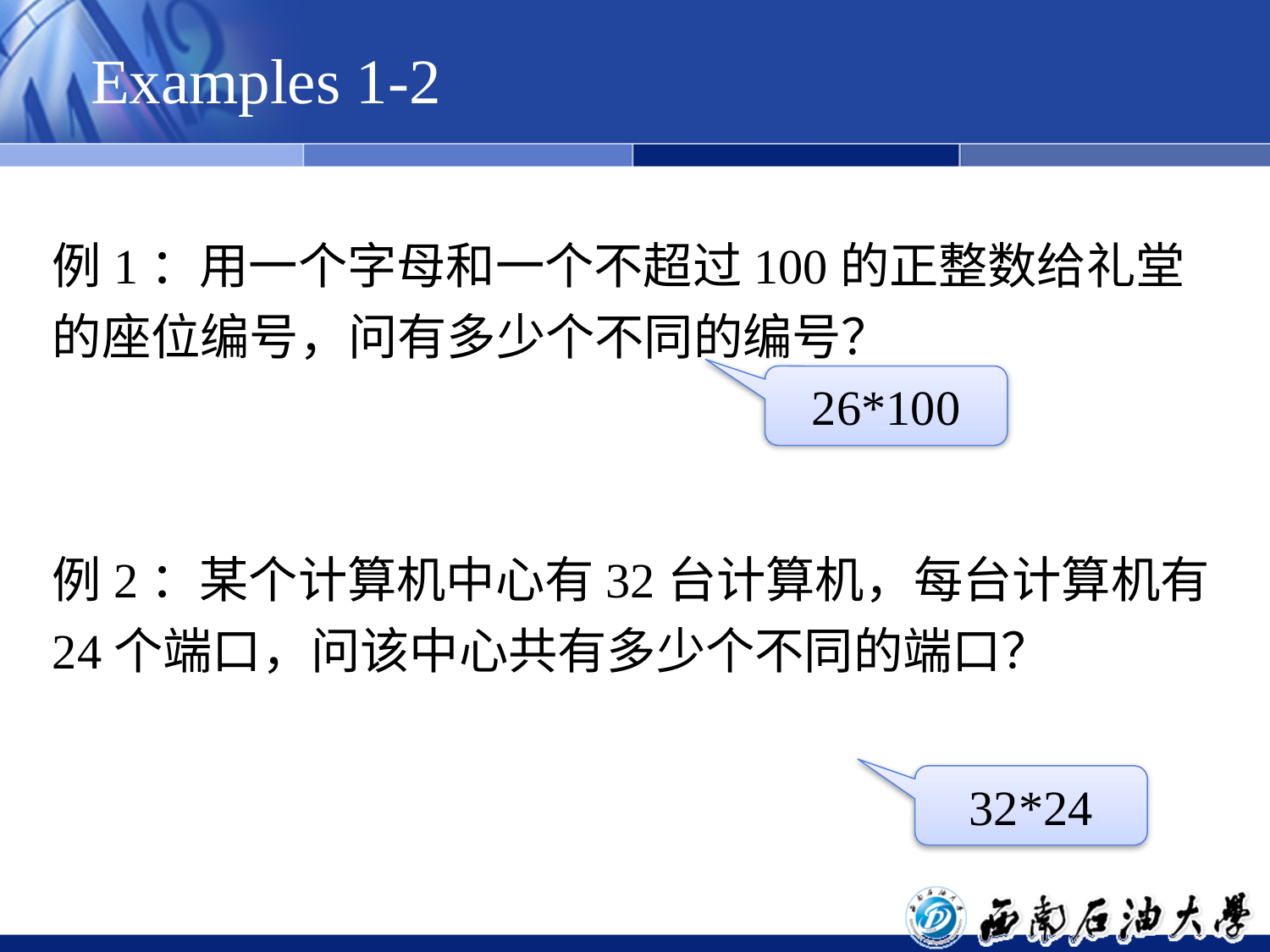

# Examples 1-2
例1：用一个字母和一个不超过100的正整数给礼堂的座位编号，问有多少个不同的编号？

例2：某个计算机中心有32台计算机，每台计算机有24个端口，问该中心共有多少个不同的端口？
26*100
32*24